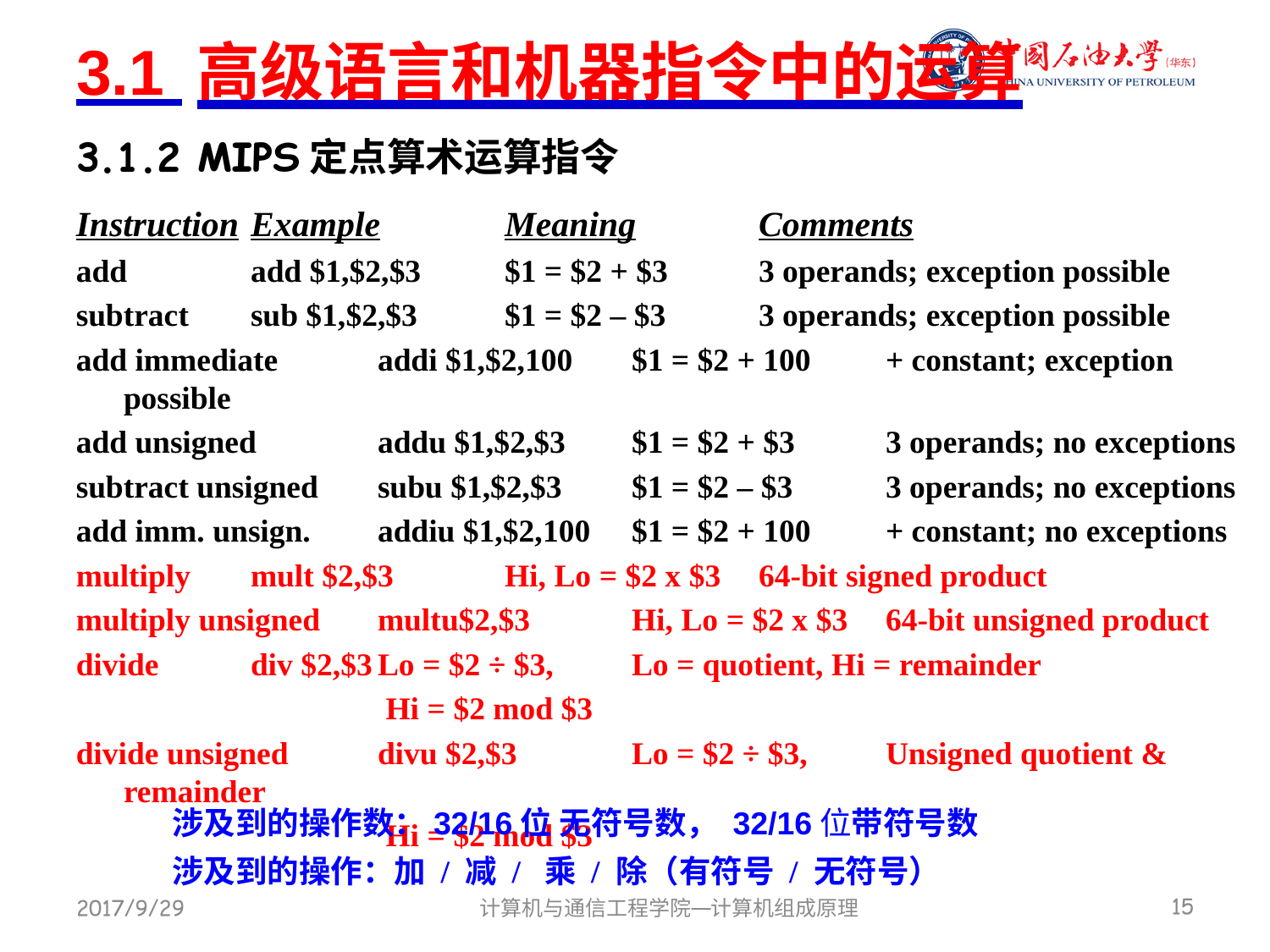

# 3.1 高级语言和机器指令中的运算
3.1.2 MIPS定点算术运算指令
Instruction	Example	Meaning	Comments
add 	add $1,$2,$3	$1 = $2 + $3	3 operands; exception possible
subtract	sub $1,$2,$3	$1 = $2 – $3	3 operands; exception possible
add immediate	addi $1,$2,100	$1 = $2 + 100	+ constant; exception possible
add unsigned	addu $1,$2,$3	$1 = $2 + $3	3 operands; no exceptions
subtract unsigned	subu $1,$2,$3	$1 = $2 – $3	3 operands; no exceptions
add imm. unsign.	addiu $1,$2,100	$1 = $2 + 100	+ constant; no exceptions
multiply 	mult $2,$3	Hi, Lo = $2 x $3	64-bit signed product
multiply unsigned	multu$2,$3	Hi, Lo = $2 x $3	64-bit unsigned product
divide 	div $2,$3	Lo = $2 ÷ $3,	Lo = quotient, Hi = remainder
			 Hi = $2 mod $3
divide unsigned 	divu $2,$3	Lo = $2 ÷ $3,	Unsigned quotient & remainder
			 Hi = $2 mod $3
涉及到的操作数：32/16位 无符号数， 32/16位带符号数
涉及到的操作：加 / 减 /  乘 / 除（有符号 / 无符号）
2017/9/29
计算机与通信工程学院—计算机组成原理
15